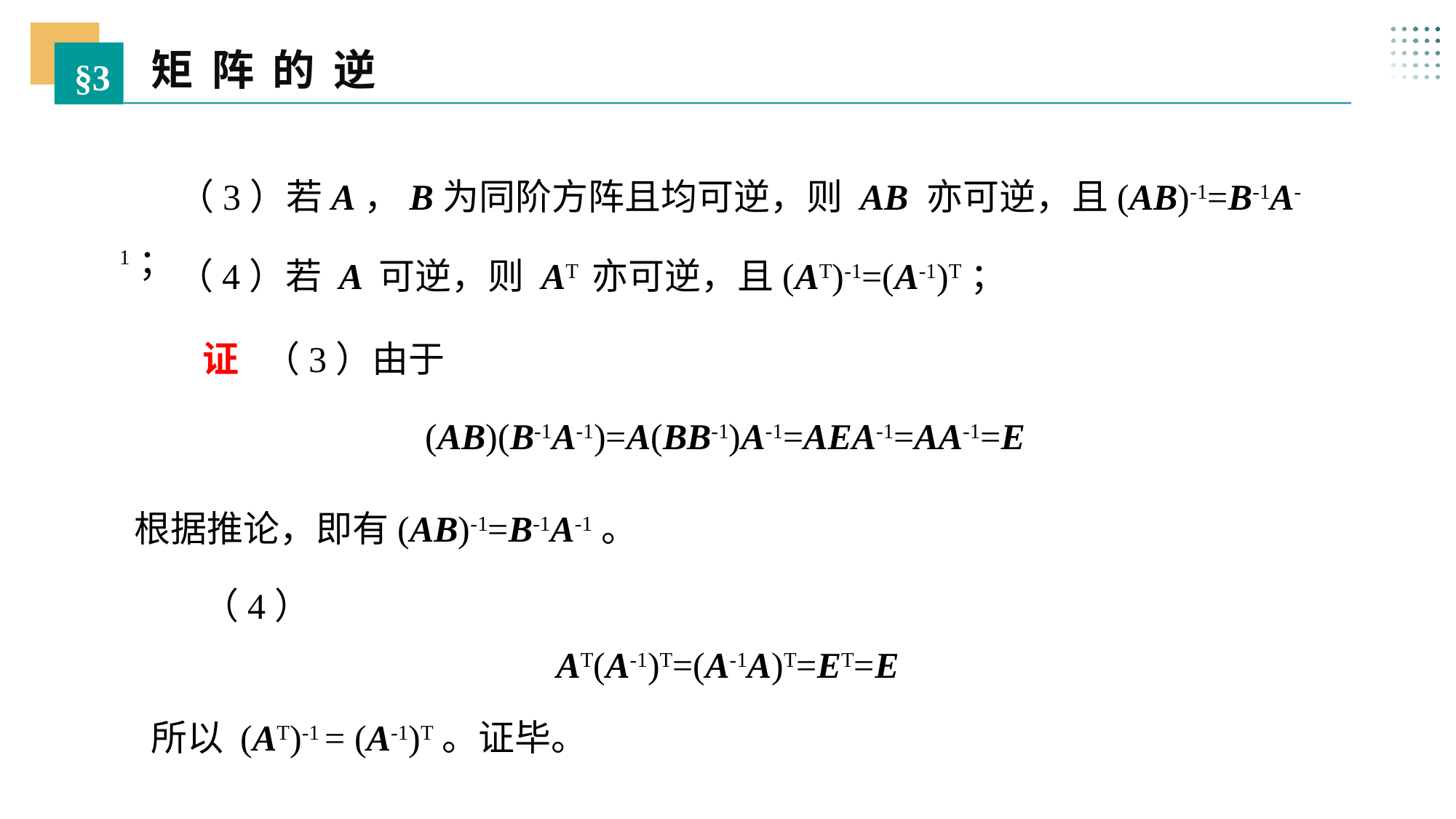

矩 阵 的 逆
§3
      （3）若A，B为同阶方阵且均可逆，则 AB 亦可逆，且(AB)-1=B-1A-1；
      （4）若 A 可逆，则 AT 亦可逆，且(AT)-1=(A-1)T；
        证   （3）由于
(AB)(B-1A-1)=A(BB-1)A-1=AEA-1=AA-1=E
根据推论，即有(AB)-1=B-1A-1。
       （4）
AT(A-1)T=(A-1A)T=ET=E
所以 (AT)-1 = (A-1)T。证毕。